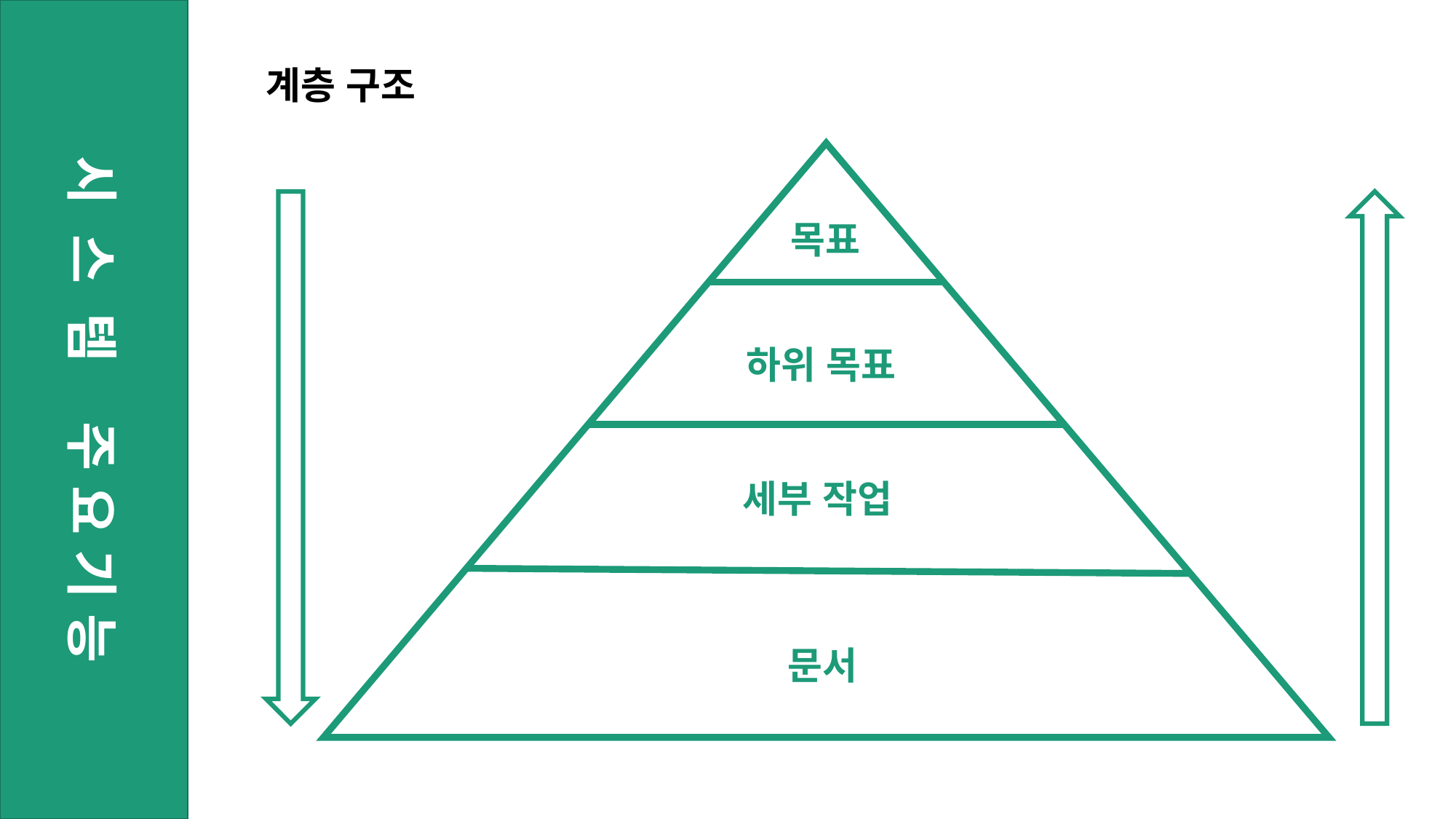

시  스  템    주 요 기 능
계층 구조

목표
하위 목표
세부 작업
문서